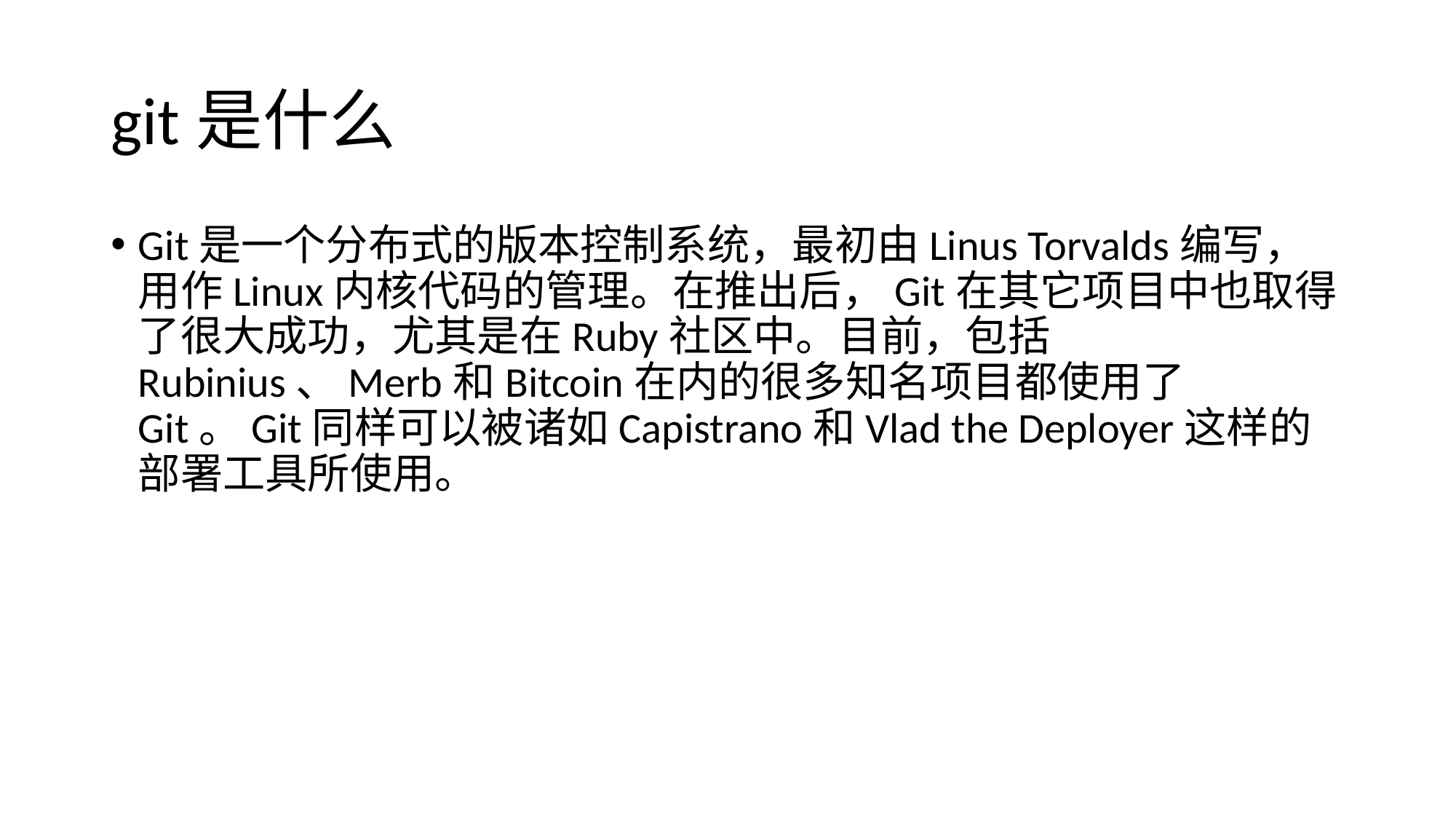

# git是什么
Git是一个分布式的版本控制系统，最初由Linus Torvalds编写，用作Linux内核代码的管理。在推出后，Git在其它项目中也取得了很大成功，尤其是在Ruby社区中。目前，包括Rubinius、Merb和Bitcoin在内的很多知名项目都使用了Git。Git同样可以被诸如Capistrano和Vlad the Deployer这样的部署工具所使用。